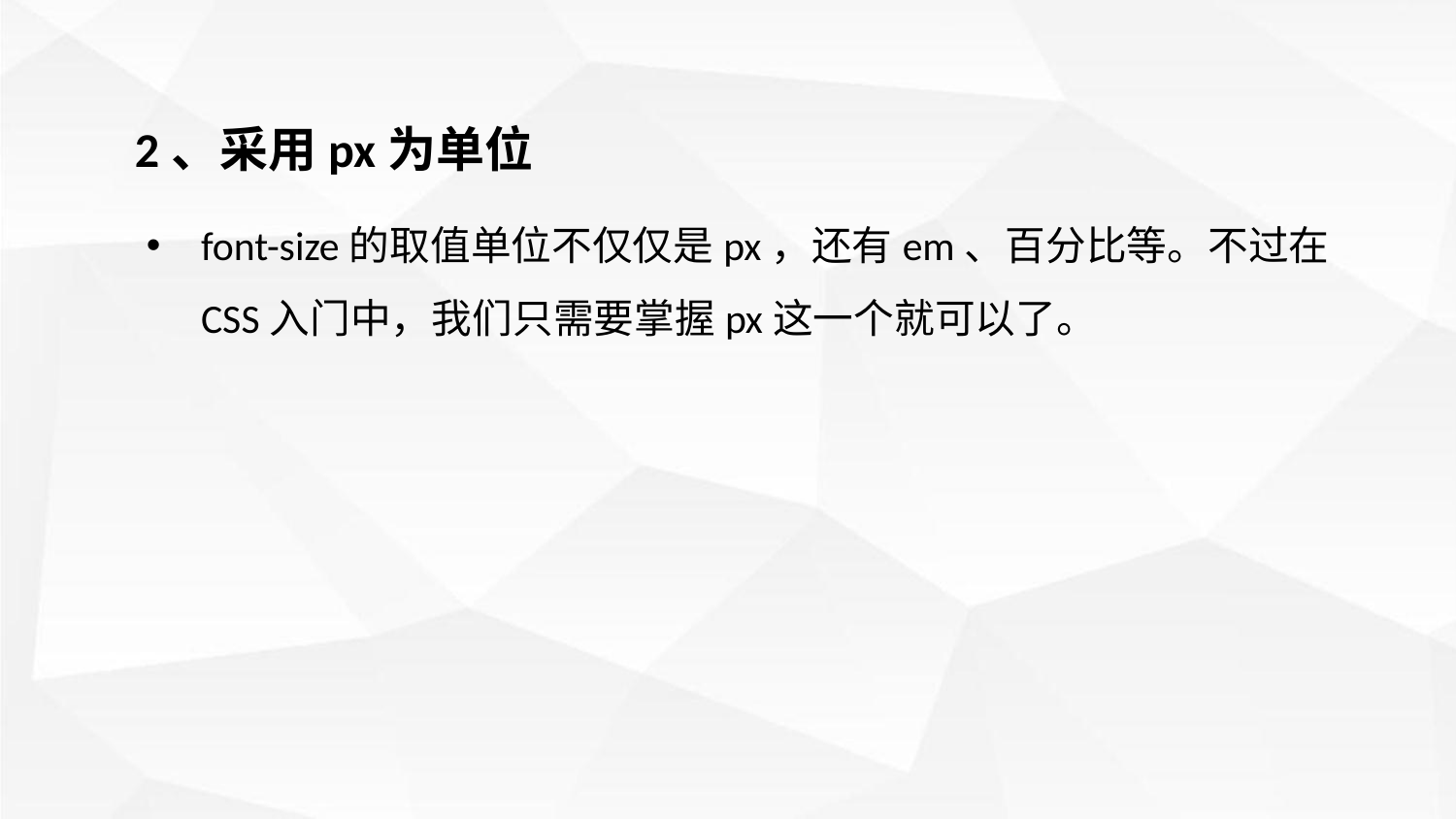

2、采用px为单位
font-size的取值单位不仅仅是px，还有em、百分比等。不过在CSS入门中，我们只需要掌握px这一个就可以了。